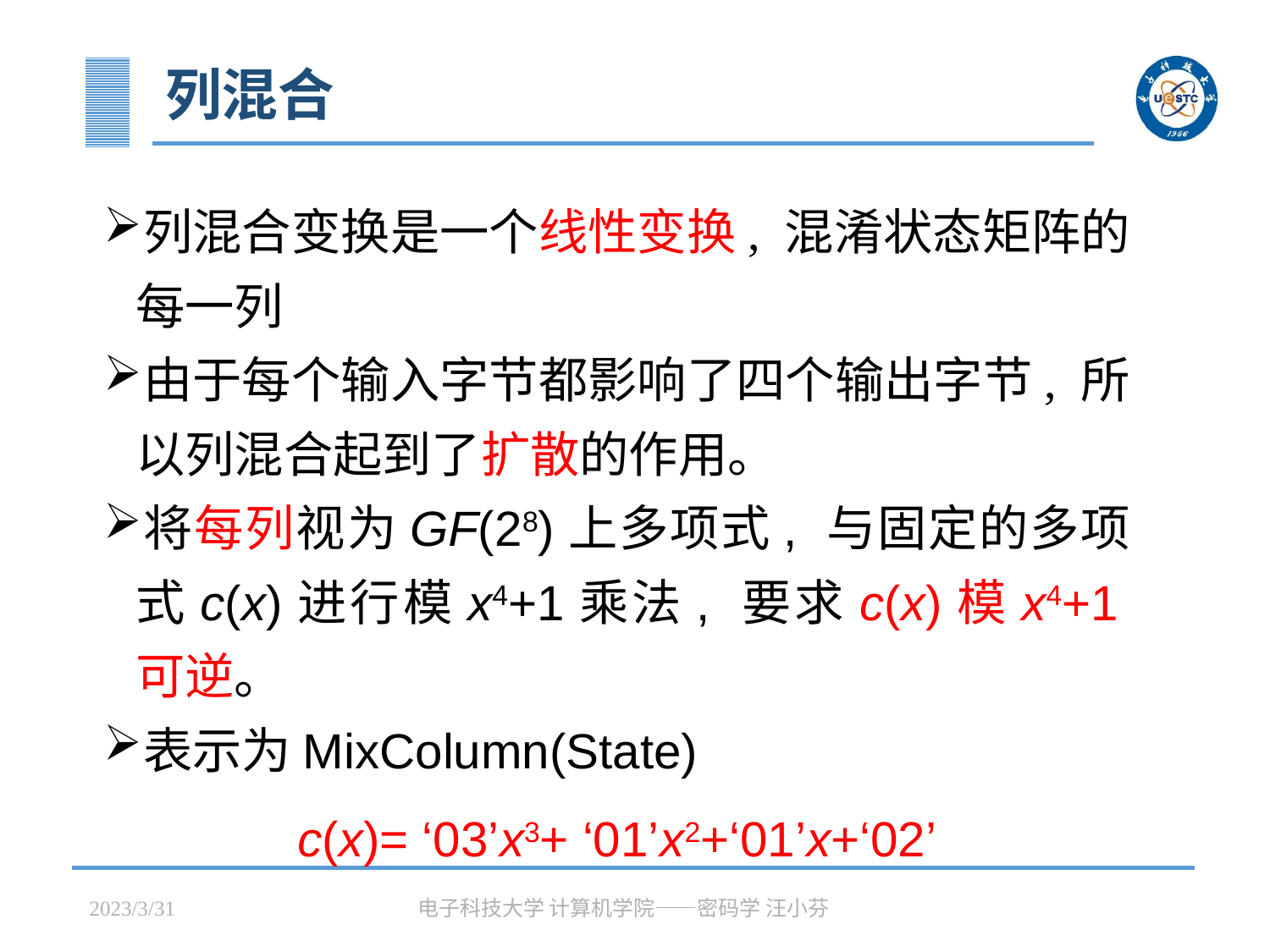

# 列混合
列混合变换是一个线性变换, 混淆状态矩阵的每一列
由于每个输入字节都影响了四个输出字节, 所以列混合起到了扩散的作用。
将每列视为GF(28)上多项式, 与固定的多项式c(x)进行模x4+1乘法, 要求c(x)模x4+1可逆。
表示为MixColumn(State)
c(x)= ‘03’x3+ ‘01’x2+‘01’x+‘02’
2023/3/31
电子科技大学 计算机学院——密码学 汪小芬